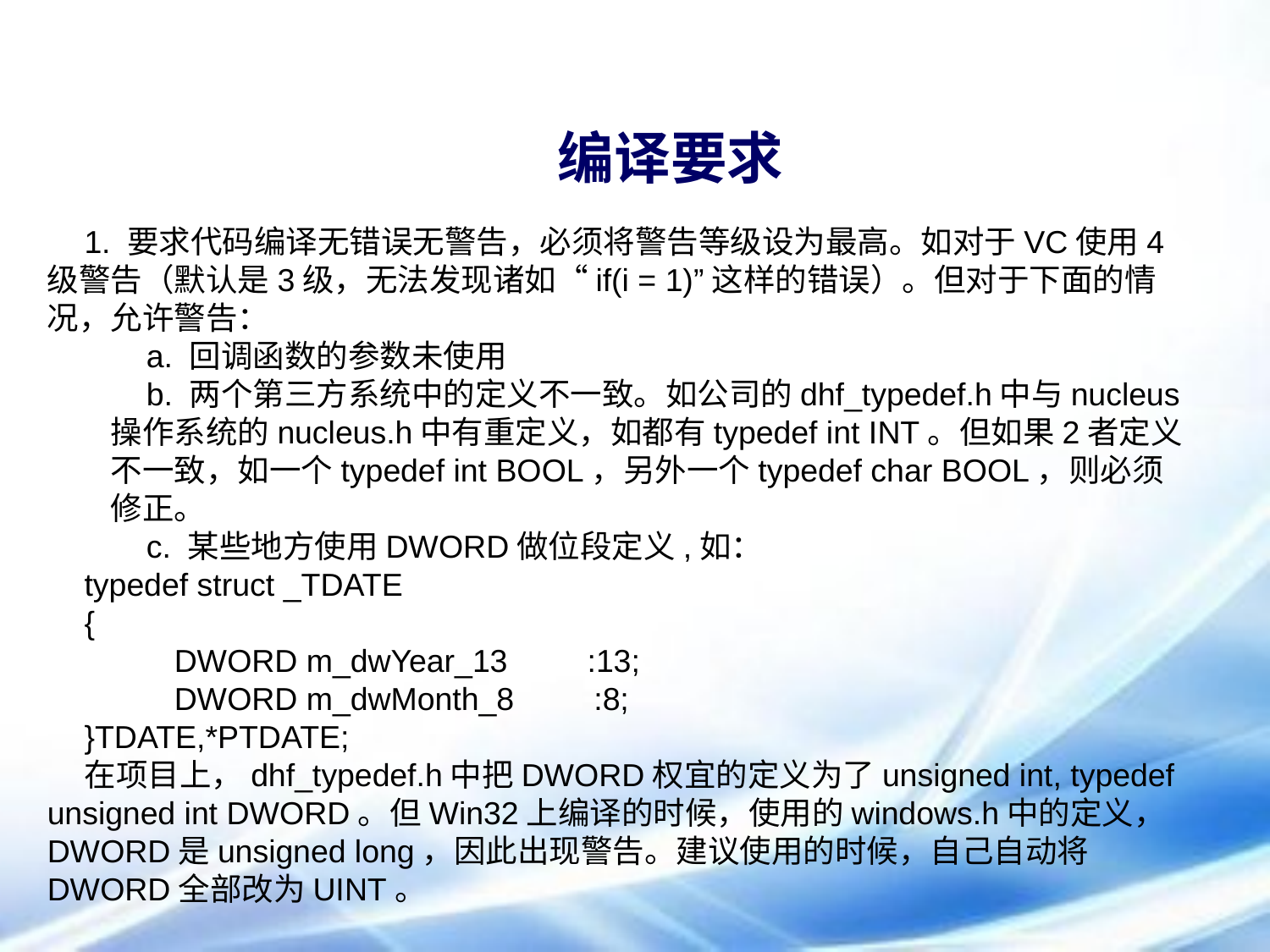

# 编译要求
1. 要求代码编译无错误无警告，必须将警告等级设为最高。如对于VC使用4级警告（默认是3级，无法发现诸如“if(i = 1)”这样的错误）。但对于下面的情况，允许警告：
    a. 回调函数的参数未使用
    b. 两个第三方系统中的定义不一致。如公司的dhf_typedef.h中与nucleus操作系统的nucleus.h中有重定义，如都有typedef int INT。但如果2者定义不一致，如一个typedef int BOOL，另外一个typedef char BOOL，则必须修正。
    c. 某些地方使用DWORD做位段定义,如：
typedef struct _TDATE
{
	DWORD m_dwYear_13         :13;
	DWORD m_dwMonth_8         :8;
}TDATE,*PTDATE;
在项目上，dhf_typedef.h中把DWORD权宜的定义为了unsigned int, typedef unsigned int DWORD。但Win32上编译的时候，使用的windows.h中的定义，DWORD是unsigned long，因此出现警告。建议使用的时候，自己自动将DWORD全部改为UINT。